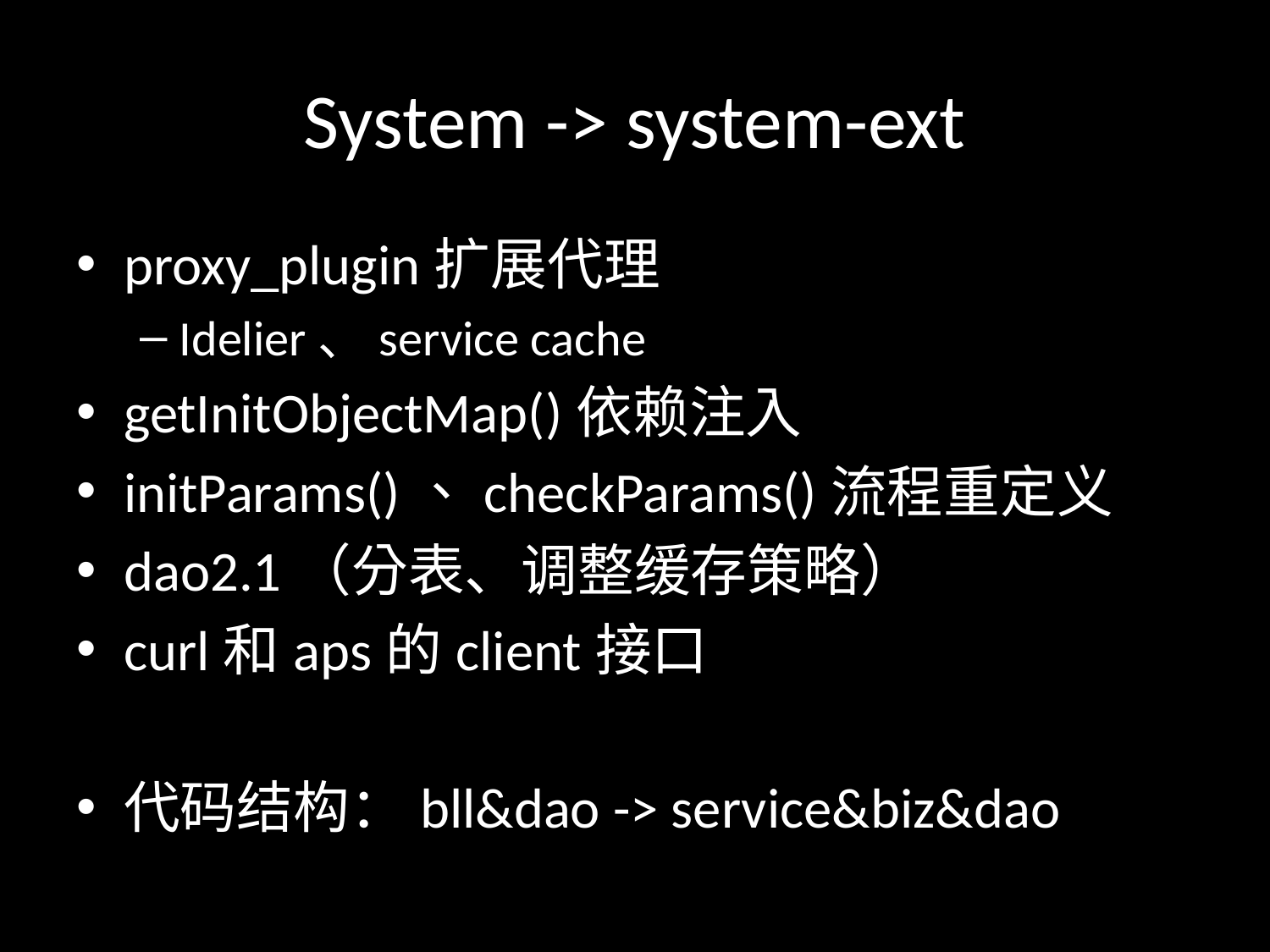

# System -> system-ext
proxy_plugin扩展代理
Idelier、service cache
getInitObjectMap()依赖注入
initParams()、checkParams()流程重定义
dao2.1（分表、调整缓存策略）
curl和aps的client接口

代码结构：bll&dao -> service&biz&dao